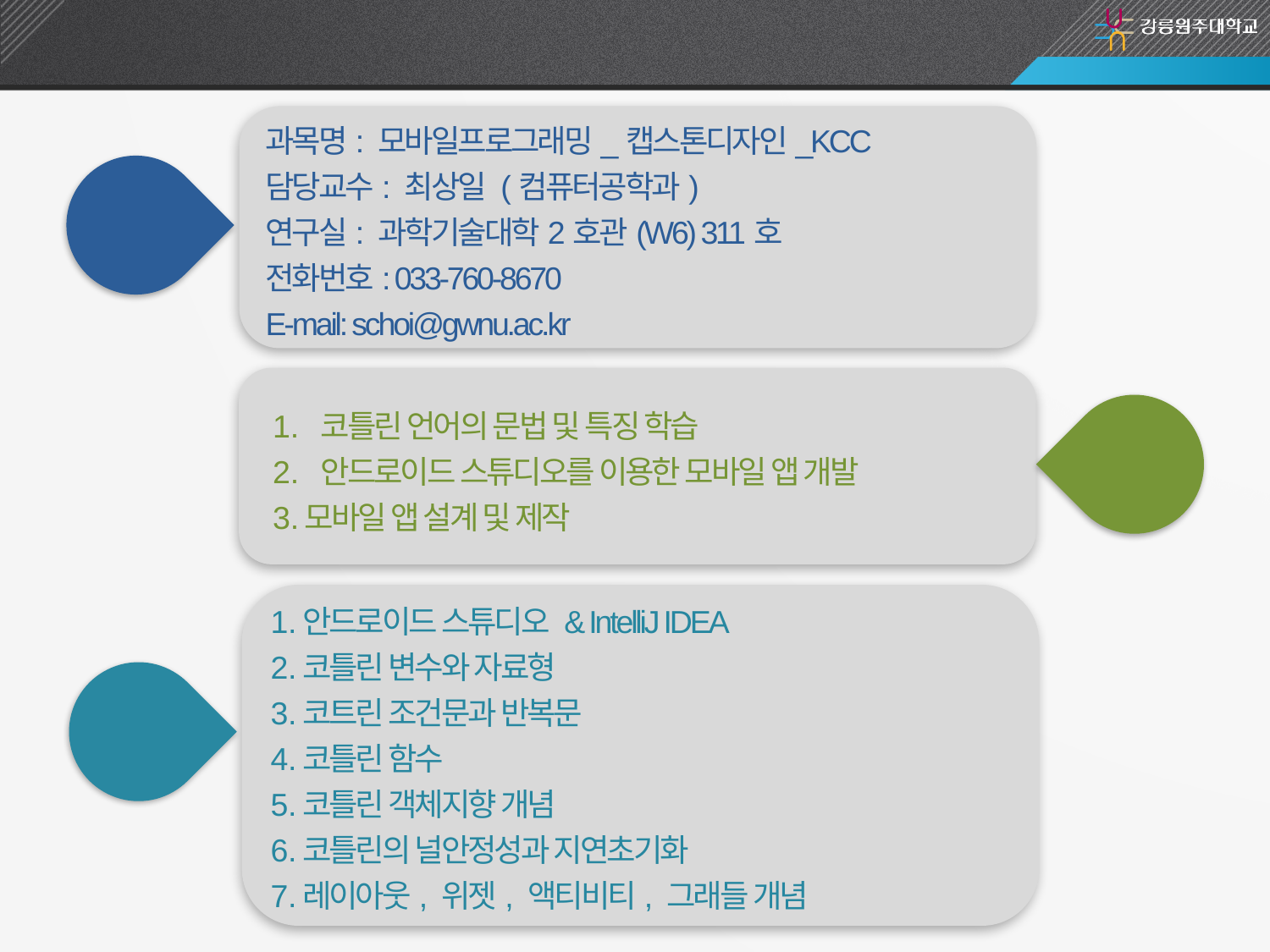

01. 교과목 개요, 교육 목표 및 내용

과목명: 모바일프로그래밍_캡스톤디자인_KCC
담당교수: 최상일 (컴퓨터공학과)
연구실: 과학기술대학2호관(W6) 311호
전화번호: 033-760-8670
E-mail: schoi@gwnu.ac.kr

개요

 코틀린 언어의 문법 및 특징 학습
 안드로이드 스튜디오를 이용한 모바일 앱 개발
모바일 앱 설계 및 제작

목표

안드로이드 스튜디오 & IntelliJ IDEA
코틀린 변수와 자료형
코트린 조건문과 반복문
코틀린 함수
코틀린 객체지향 개념
코틀린의 널안정성과 지연초기화
레이아웃, 위젯, 액티비티, 그래들 개념

내용